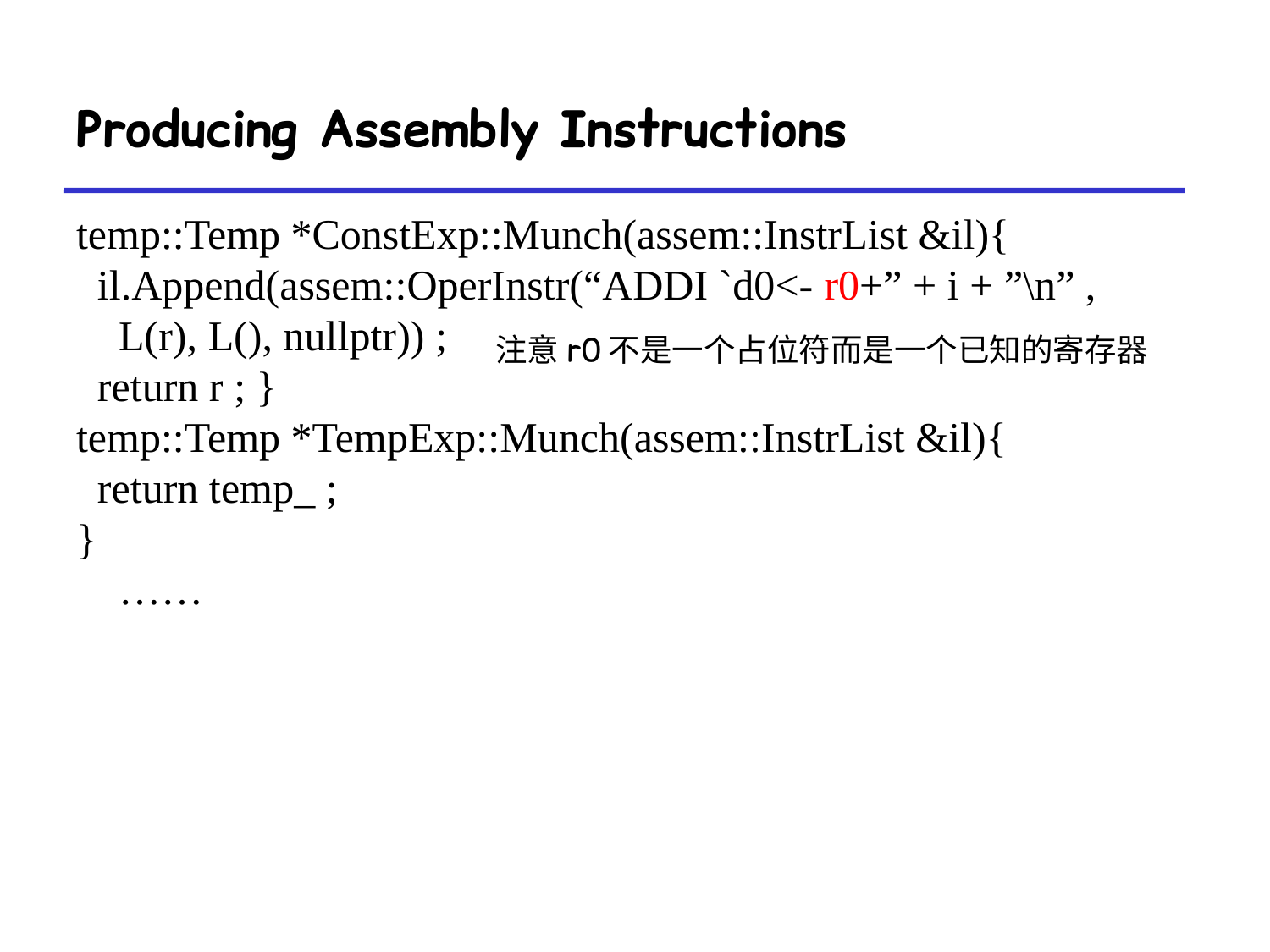

# Producing Assembly Instructions
temp::Temp *ConstExp::Munch(assem::InstrList &il){
  il.Append(assem::OperInstr(“ADDI `d0<- r0+” + i + ”\n” ,
    L(r), L(), nullptr)) ;
  return r ; }
temp::Temp *TempExp::Munch(assem::InstrList &il){
  return temp_ ;
}
    ……
注意r0不是一个占位符而是一个已知的寄存器

55